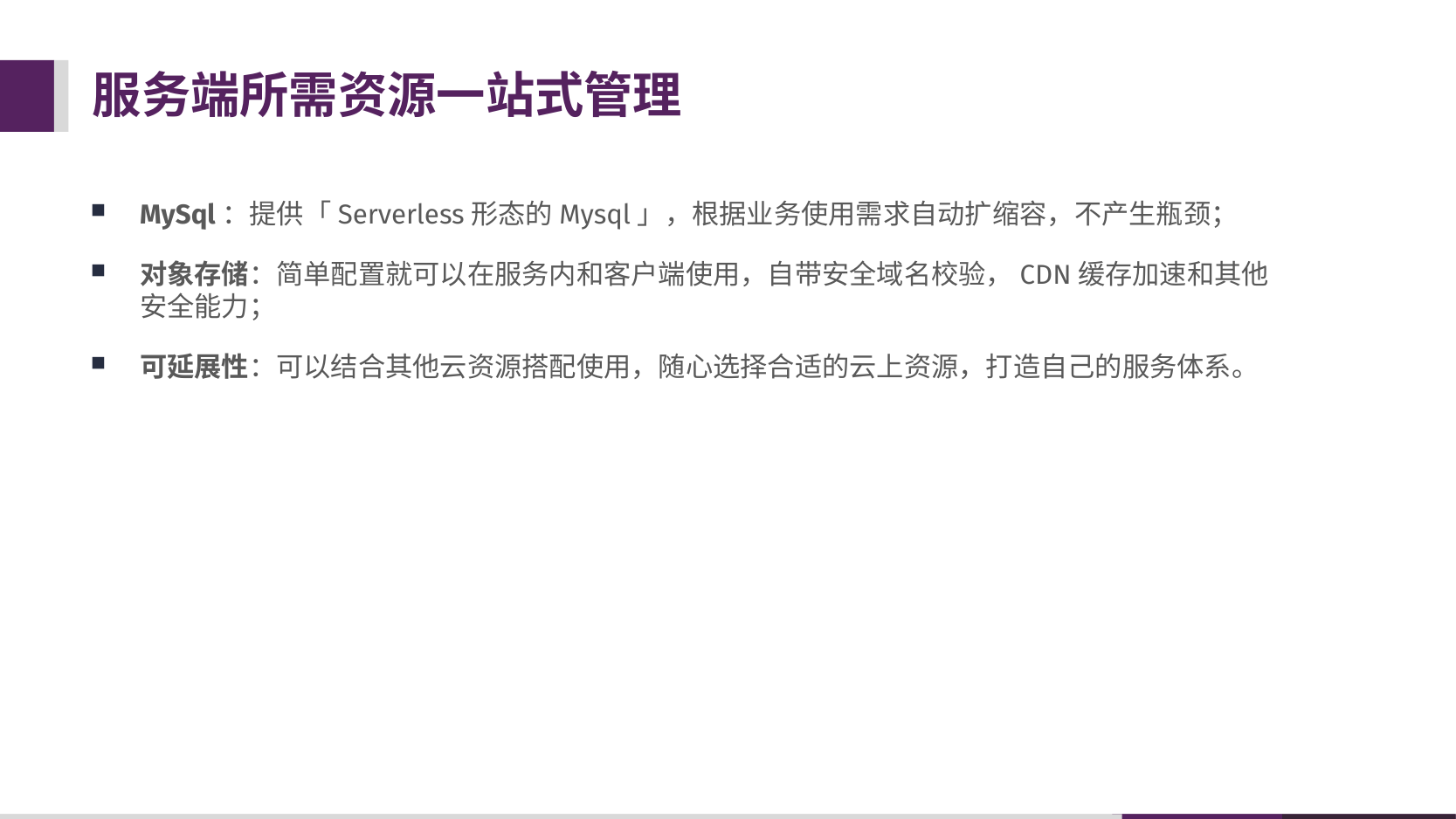

# 服务端所需资源一站式管理
MySql：提供「Serverless形态的Mysql」，根据业务使用需求自动扩缩容，不产生瓶颈；
对象存储：简单配置就可以在服务内和客户端使用，自带安全域名校验，CDN缓存加速和其他安全能力；
可延展性：可以结合其他云资源搭配使用，随心选择合适的云上资源，打造自己的服务体系。